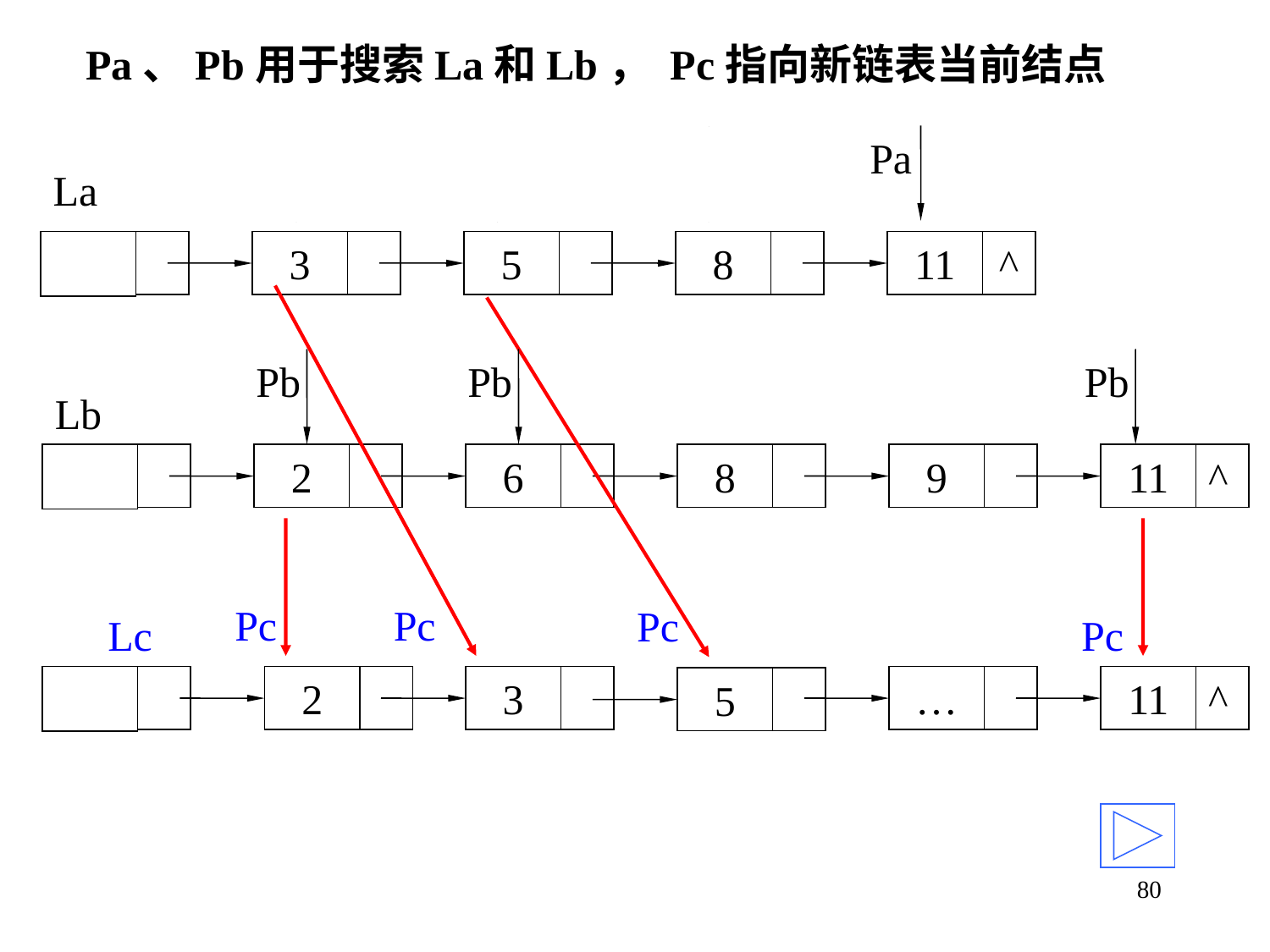

Pa、Pb用于搜索La和Lb， Pc指向新链表当前结点

Pa

Pb

Pa

Pb

Pa

Pb

Pc
2

Pa

Pc
3

Pa

Pc
5

La

3

5

8

11
^
Lb

2

6

8

9

11
^

Pc
11
^

    Lc

…

80